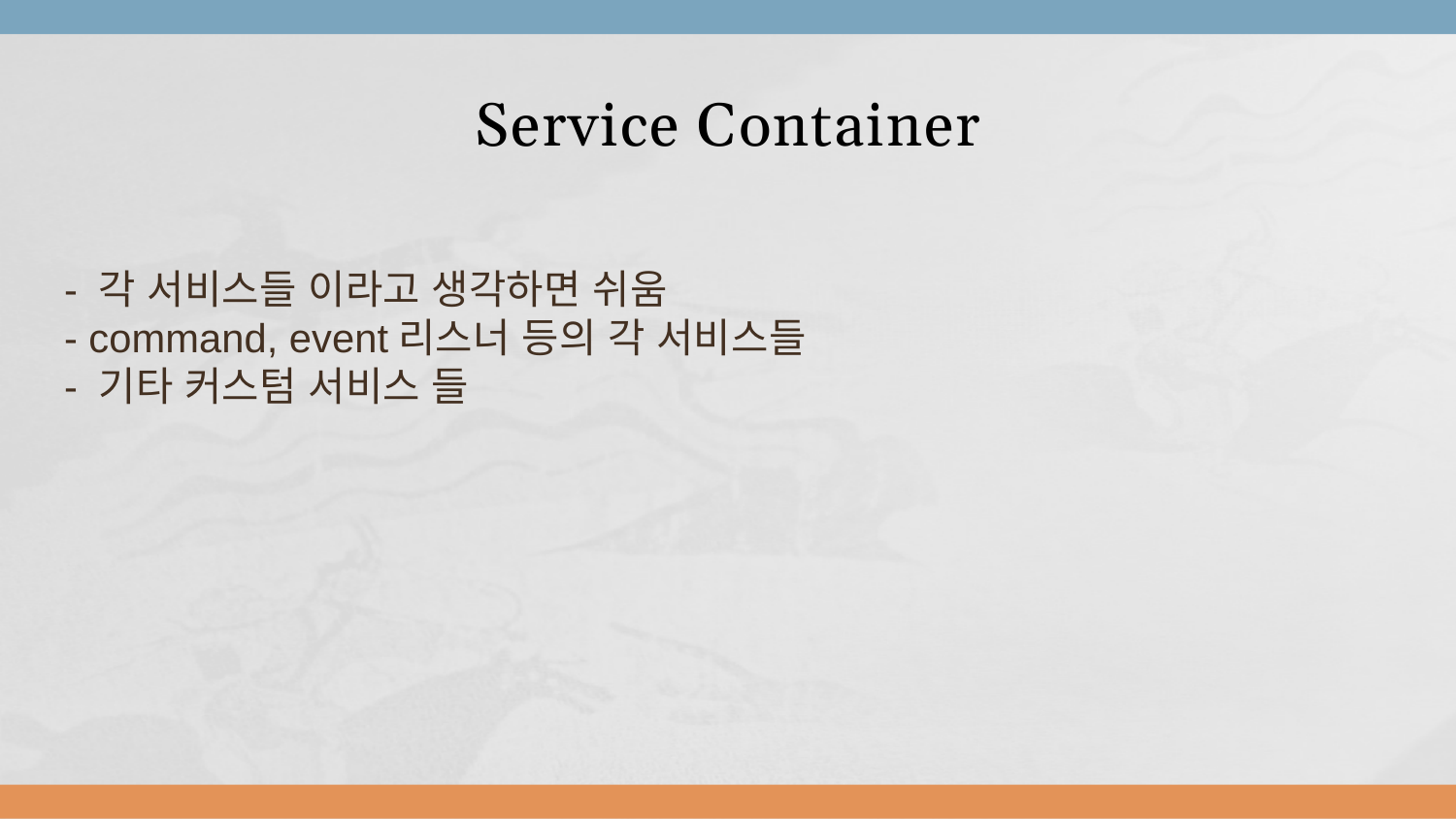

# Service Container
- 각 서비스들 이라고 생각하면 쉬움
- command, event리스너 등의 각 서비스들
- 기타 커스텀 서비스 들